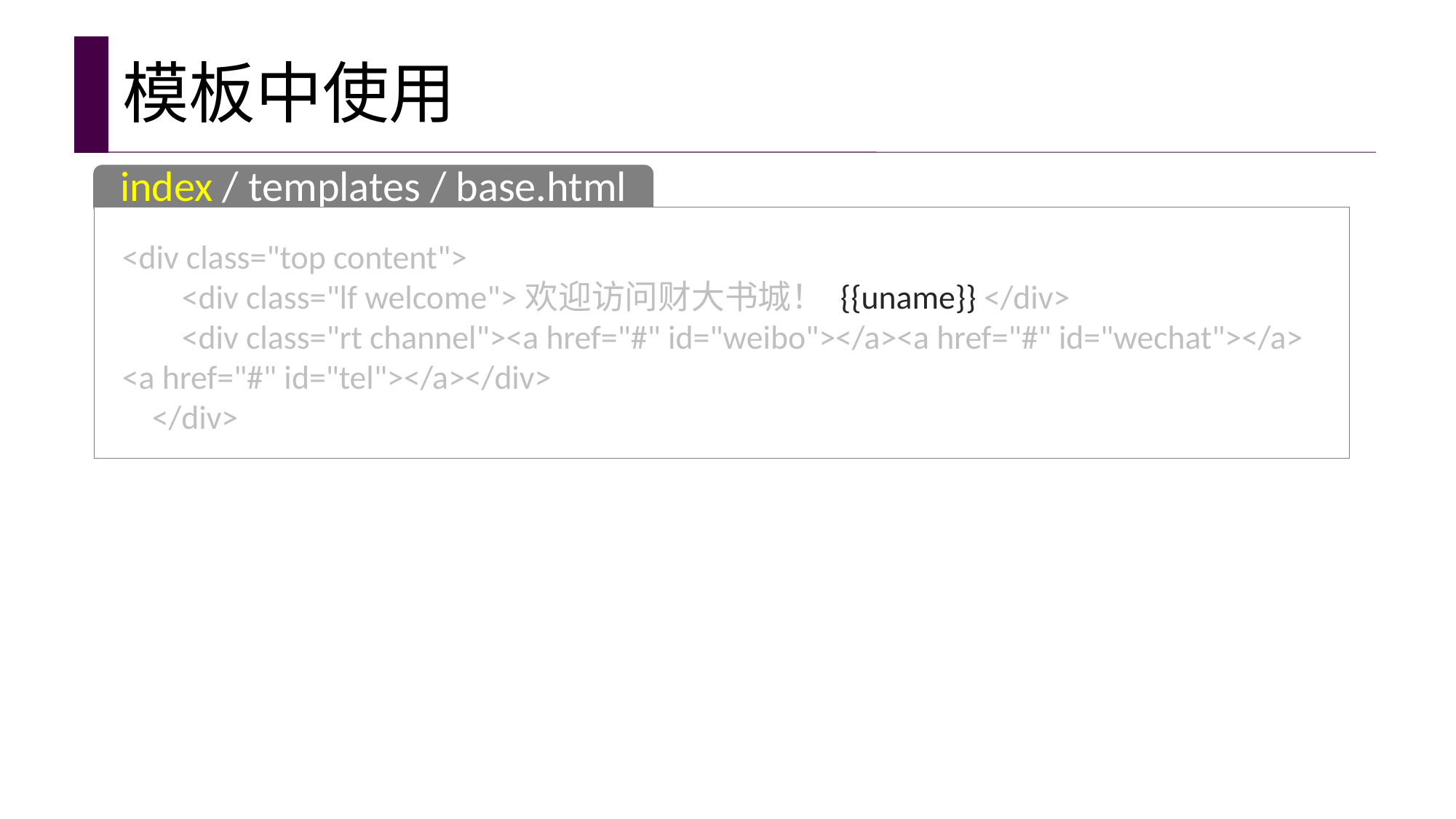

# 模板中使用
index / templates / base.html

<div class="top content">
        <div class="lf welcome">欢迎访问财大书城！ {{uname}} </div>
        <div class="rt channel"><a href="#" id="weibo"></a><a href="#" id="wechat"></a> <a href="#" id="tel"></a></div>
    </div>